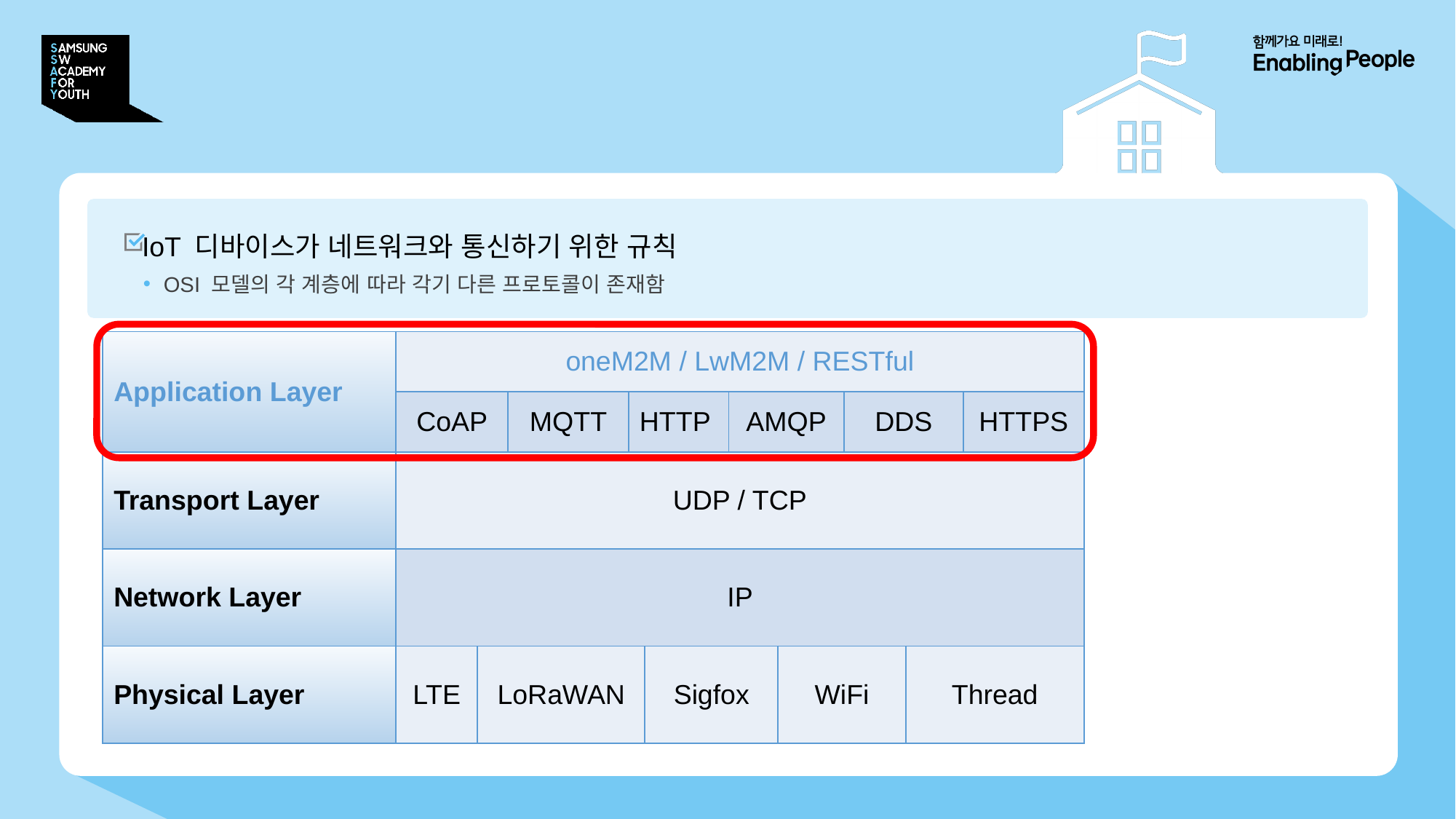

# IoT 프로토콜

IoT 디바이스가 네트워크와 통신하기 위한 규칙
OSI 모델의 각 계층에 따라 각기 다른 프로토콜이 존재함

| Application Layer | oneM2M / LwM2M / RESTful |  |  |  |  |  |  |  |  |  |
| --- | --- | --- | --- | --- | --- | --- | --- | --- | --- | --- |
|  | CoAP |  | MQTT | HTTP |  | AMQP |  | DDS |  | HTTPS |
| Transport Layer | UDP / TCP |  |  |  |  |  |  |  |  |  |
| Network Layer | IP |  |  |  |  |  |  |  |  |  |
| Physical Layer | LTE | LoRaWAN |  |  | Sigfox |  | WiFi |  | Thread |  |